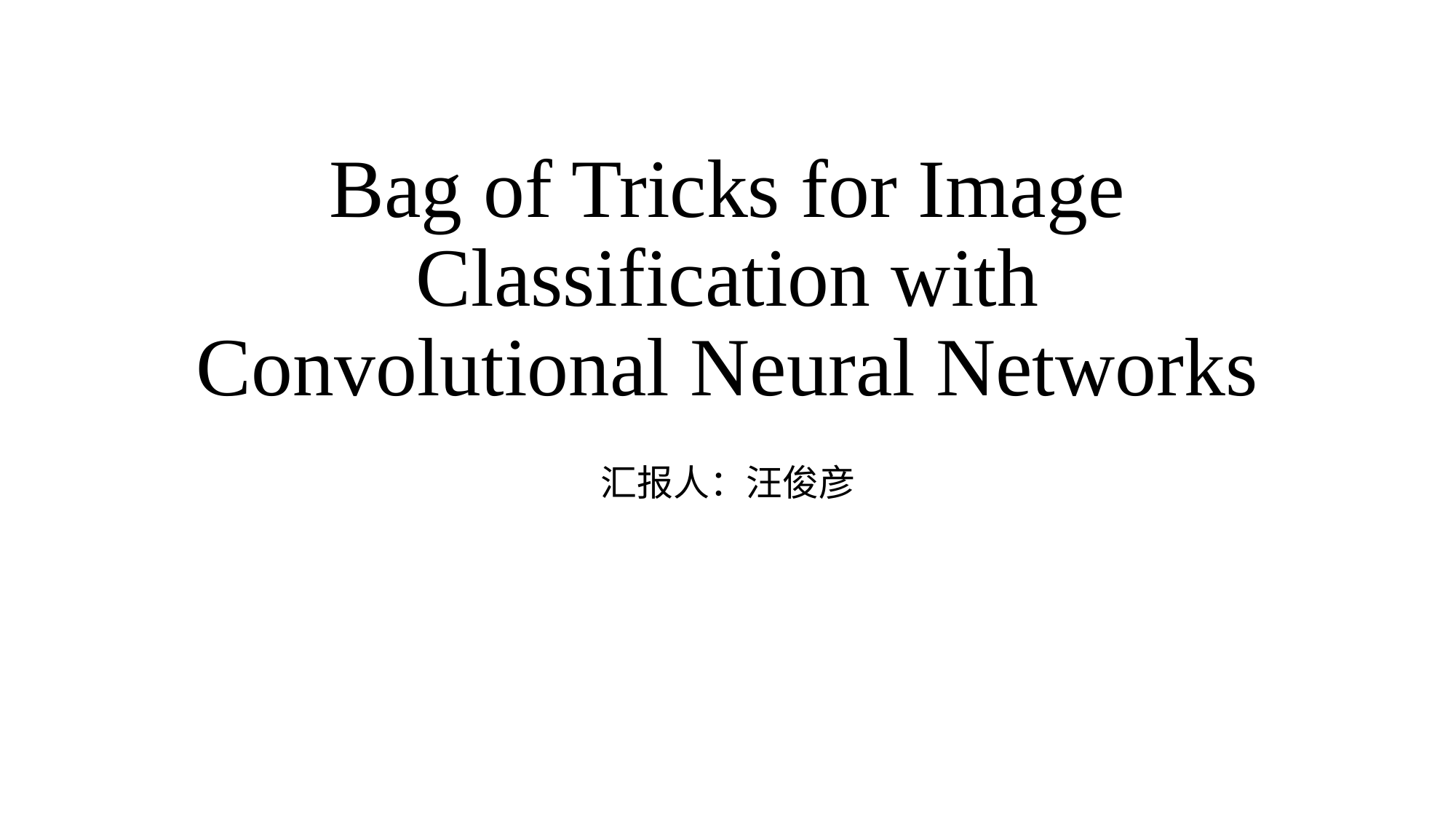

# Bag of Tricks for Image Classification with Convolutional Neural Networks
汇报人：汪俊彦